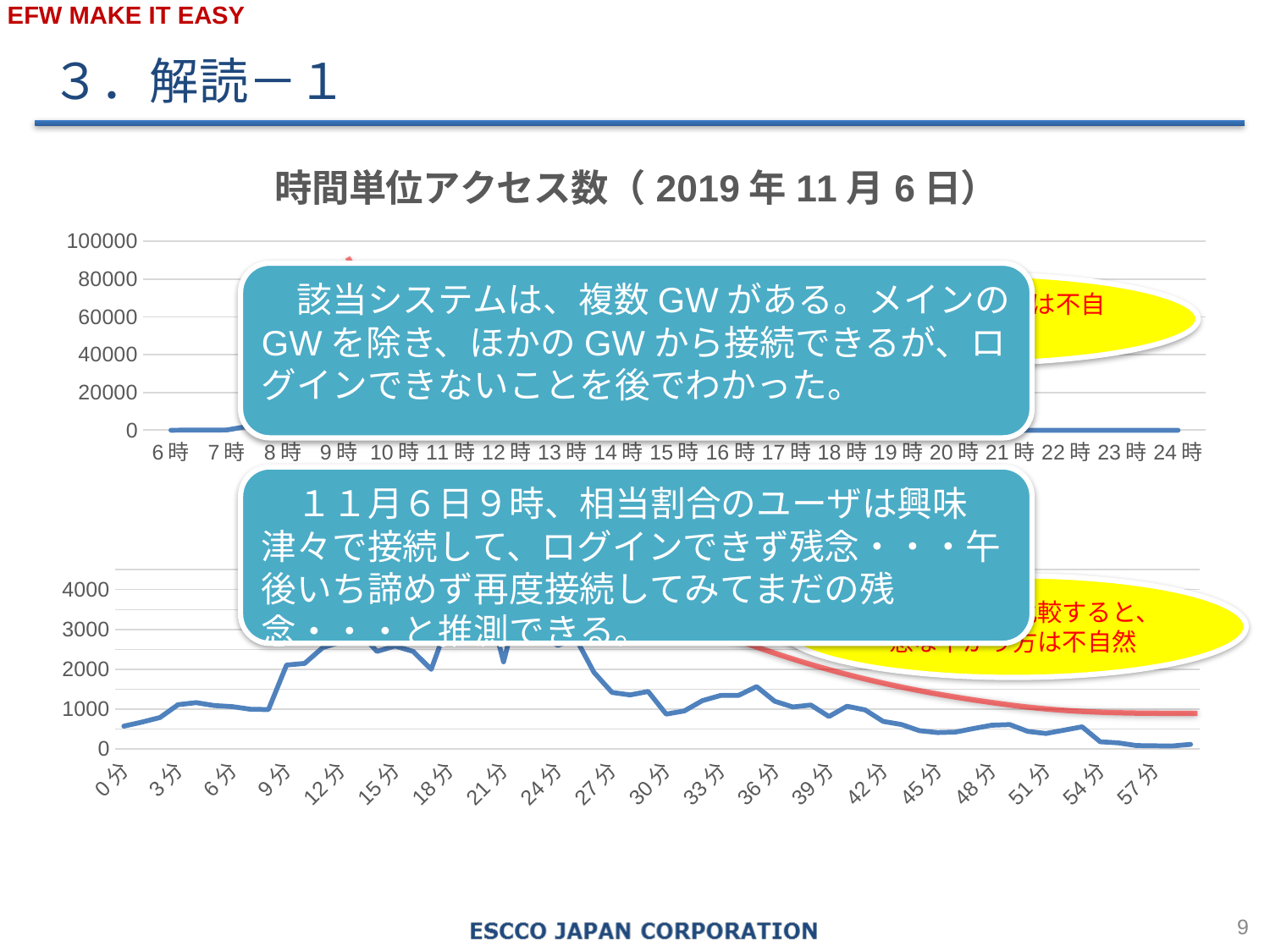

３．解読－１

### Chart: 時間単位アクセス数（2019年11月6日）

| Category | アクセス数 |
|---|---|
| 6時 | 0.0 |
| 7時 | 111.0 |
| 8時 | 5207.0 |
| 9時 | 81781.0 |
| 10時 | 5954.0 |
| 11時 | 4273.0 |
| 12時 | 5053.0 |
| 13時 | 45429.0 |
| 14時 | 2859.0 |
| 15時 | 2795.0 |
| 16時 | 3478.0 |
| 17時 | 2405.0 |
| 18時 | 1338.0 |
| 19時 | 0.0 |
| 20時 | 0.0 |
| 21時 | 0.0 |
| 22時 | 0.0 |
| 23時 | 0.0 |
| 24時 | 0.0 |

　該当システムは、複数GWがある。メインのGWを除き、ほかのGWから接続できるが、ログインできないことを後でわかった。

p1：急な下がり方は不自然
　１１月６日９時、相当割合のユーザは興味津々で接続して、ログインできず残念・・・午後いち諦めず再度接続してみてまだの残念・・・と推測できる。

### Chart: 分単位アクセス数（2019年11月6日9時）

| Category | アクセス数（１１月９時、分単位） |
|---|---|
| 0分 | 575.0 |
| 1分 | 676.0 |
| 2分 | 791.0 |
| 3分 | 1113.0 |
| 4分 | 1165.0 |
| 5分 | 1092.0 |
| 6分 | 1064.0 |
| 7分 | 999.0 |
| 8分 | 990.0 |
| 9分 | 2107.0 |
| 10分 | 2148.0 |
| 11分 | 2544.0 |
| 12分 | 2681.0 |
| 13分 | 2942.0 |
| 14分 | 2449.0 |
| 15分 | 2585.0 |
| 16分 | 2449.0 |
| 17分 | 1999.0 |
| 18分 | 3246.0 |
| 19分 | 3211.0 |
| 20分 | 3941.0 |
| 21分 | 2187.0 |
| 22分 | 3969.0 |
| 23分 | 2892.0 |
| 24分 | 2599.0 |
| 25分 | 2773.0 |
| 26分 | 1924.0 |
| 27分 | 1420.0 |
| 28分 | 1358.0 |
| 29分 | 1444.0 |
| 30分 | 876.0 |
| 31分 | 957.0 |
| 32分 | 1215.0 |
| 33分 | 1344.0 |
| 34分 | 1346.0 |
| 35分 | 1567.0 |
| 36分 | 1199.0 |
| 37分 | 1055.0 |
| 38分 | 1104.0 |
| 39分 | 816.0 |
| 40分 | 1074.0 |
| 41分 | 981.0 |
| 42分 | 694.0 |
| 43分 | 617.0 |
| 44分 | 462.0 |
| 45分 | 414.0 |
| 46分 | 426.0 |
| 47分 | 515.0 |
| 48分 | 598.0 |
| 49分 | 615.0 |
| 50分 | 443.0 |
| 51分 | 392.0 |
| 52分 | 474.0 |
| 53分 | 558.0 |
| 54分 | 183.0 |
| 55分 | 156.0 |
| 56分 | 88.0 |
| 57分 | 82.0 |
| 58分 | 78.0 |
| 59分 | 119.0 |
p2：18日と比較すると、
急な下がり方は不自然
9